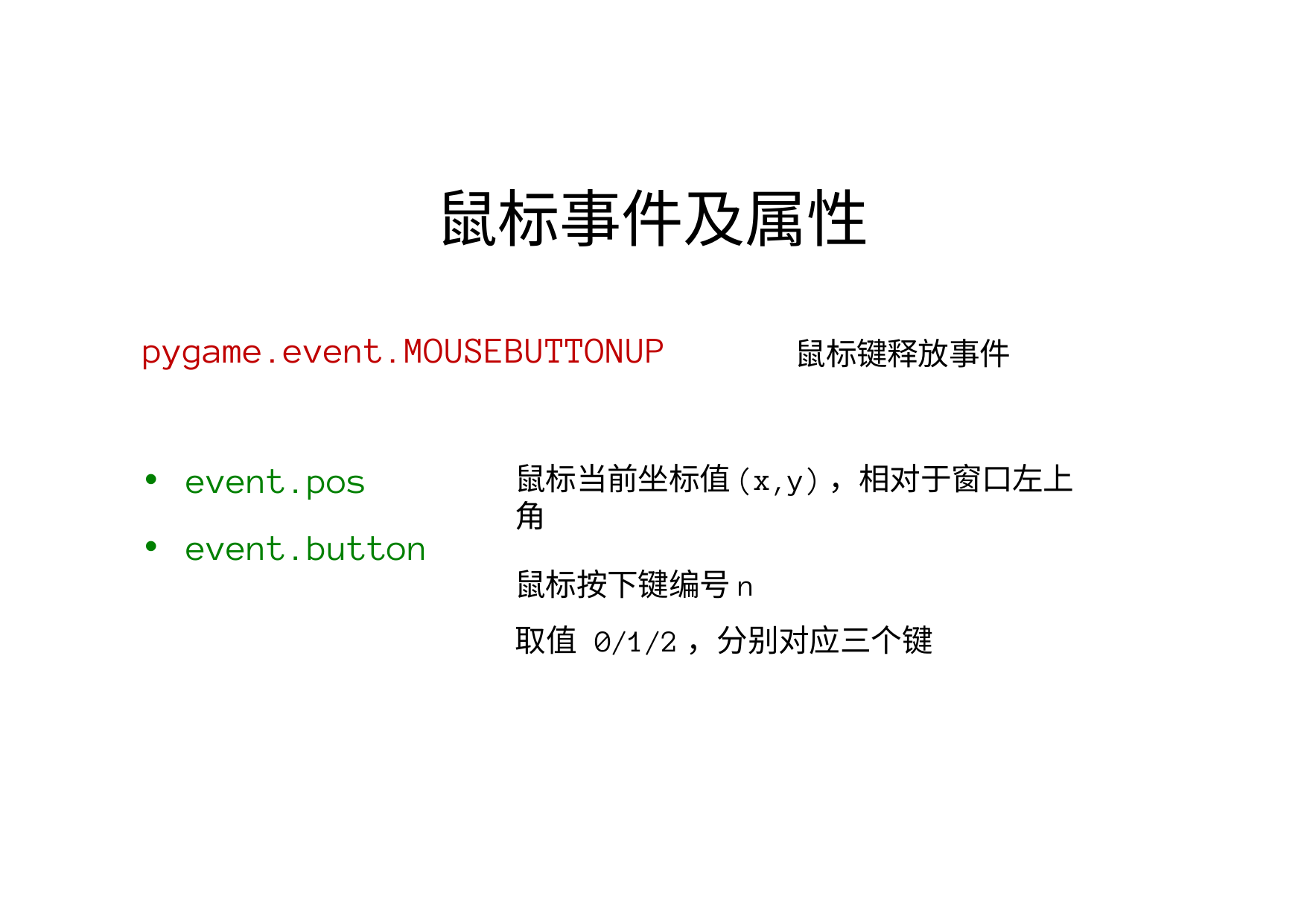

# 鼠标事件及属性
pygame.event.MOUSEBUTTONUP
鼠标键释放事件
event.pos
event.button
鼠标当前坐标值(x,y)，相对于窗口左上角
鼠标按下键编号n
取值	0/1/2，分别对应三个键